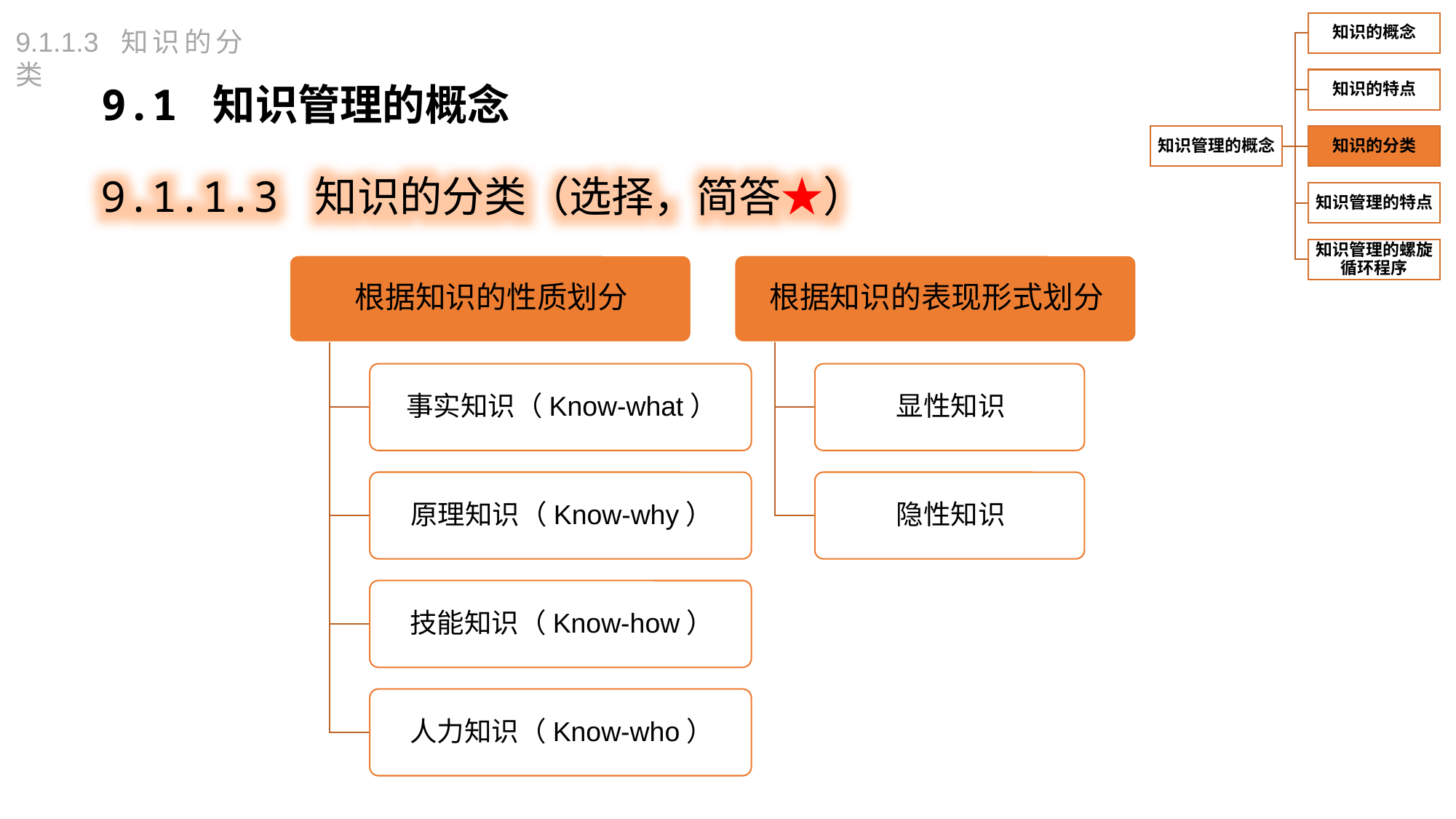

知识管理的概念
知识的概念
知识的特点
知识的分类
知识管理的特点
知识管理的螺旋循环程序
9.1.1.3 知识的分类
9.1 知识管理的概念
9.1.1.3 知识的分类（选择，简答★）
根据知识的性质划分
事实知识（Know-what）
原理知识（Know-why）
技能知识（Know-how）
人力知识（Know-who）
根据知识的表现形式划分
显性知识
隐性知识